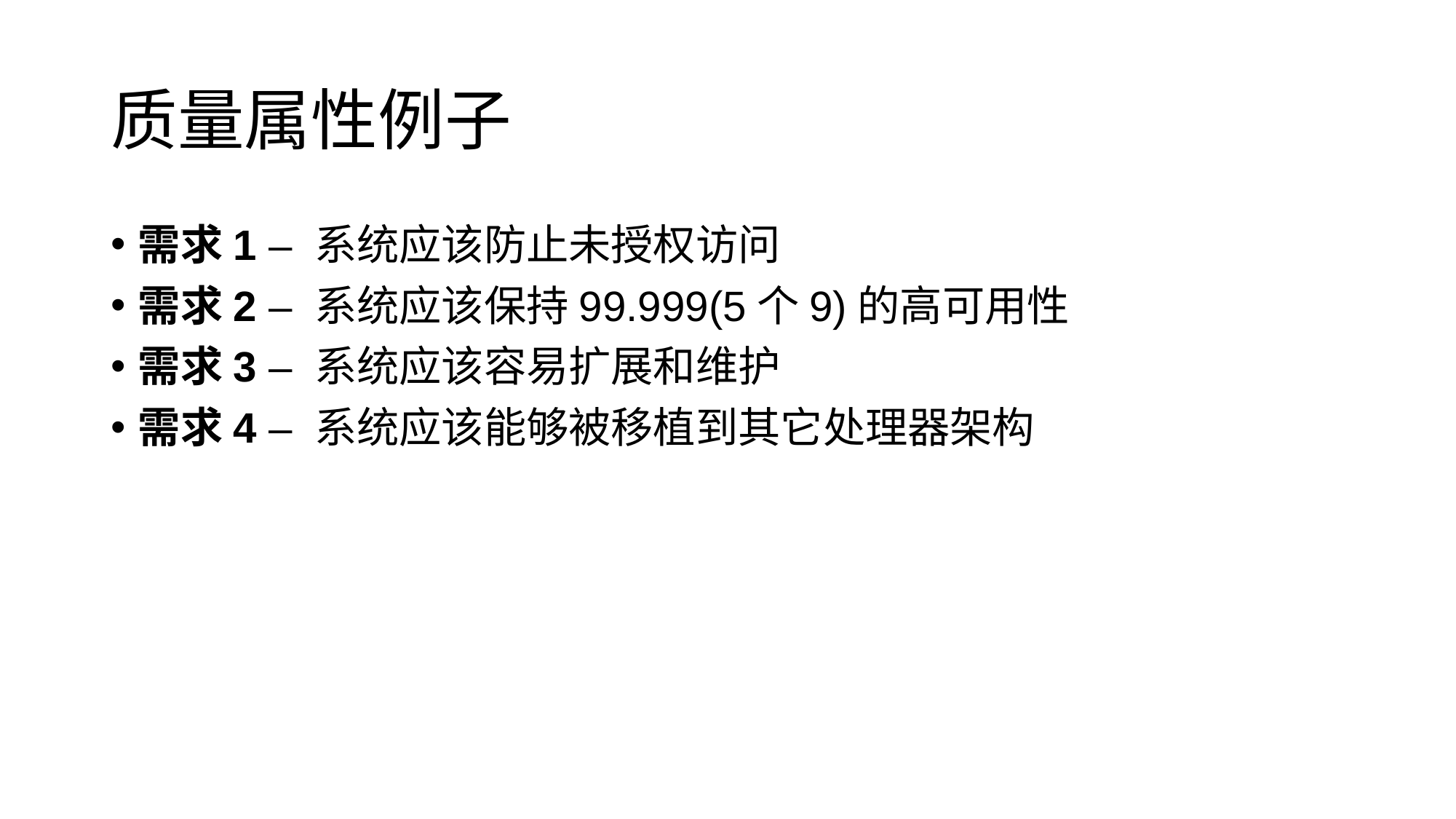

# 质量属性例子
需求1 – 系统应该防止未授权访问
需求2 – 系统应该保持99.999(5个9)的高可用性
需求3 – 系统应该容易扩展和维护
需求4 – 系统应该能够被移植到其它处理器架构